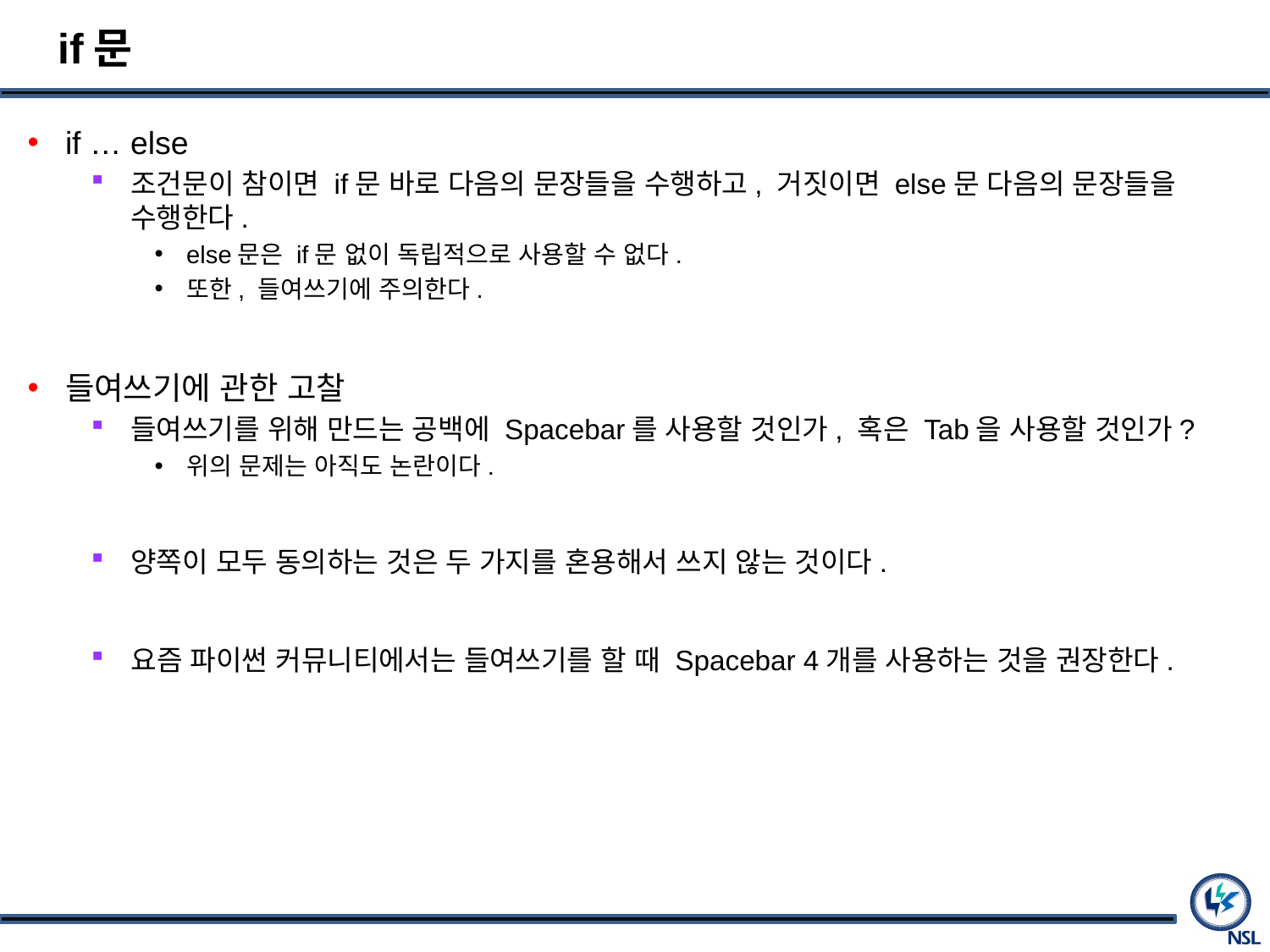

# if문
if … else
조건문이 참이면 if문 바로 다음의 문장들을 수행하고, 거짓이면 else문 다음의 문장들을 수행한다.
else문은 if문 없이 독립적으로 사용할 수 없다.
또한, 들여쓰기에 주의한다.

들여쓰기에 관한 고찰
들여쓰기를 위해 만드는 공백에 Spacebar를 사용할 것인가, 혹은 Tab을 사용할 것인가?
위의 문제는 아직도 논란이다.

양쪽이 모두 동의하는 것은 두 가지를 혼용해서 쓰지 않는 것이다.

요즘 파이썬 커뮤니티에서는 들여쓰기를 할 때 Spacebar 4개를 사용하는 것을 권장한다.